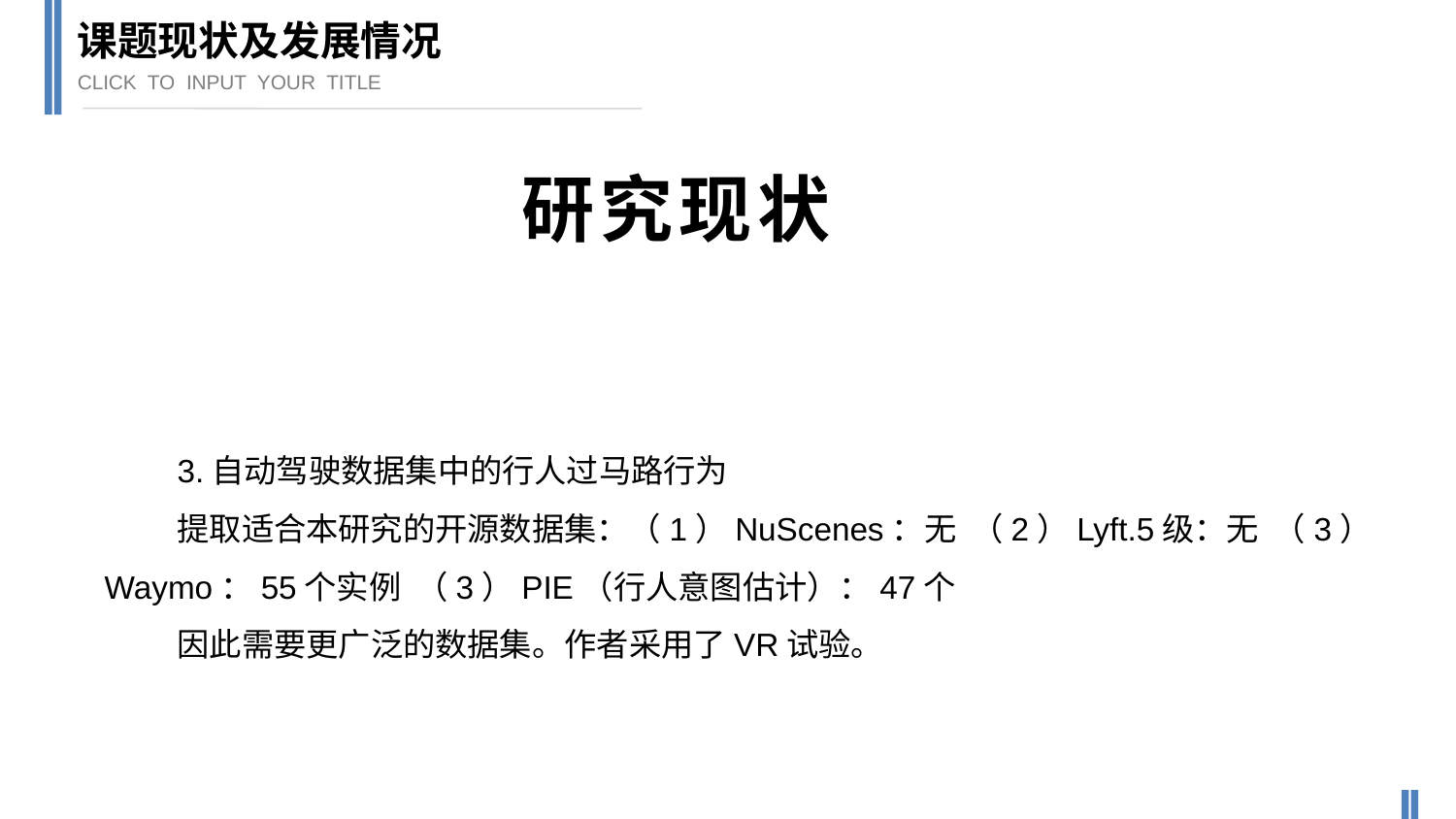

课题现状及发展情况
CLICK  TO  INPUT  YOUR  TITLE
研究现状
3.自动驾驶数据集中的行人过马路行为
提取适合本研究的开源数据集：（1）NuScenes：无  （2）Lyft.5级：无  （3）Waymo：55个实例  （3）PIE（行人意图估计）：47个
因此需要更广泛的数据集。作者采用了VR试验。